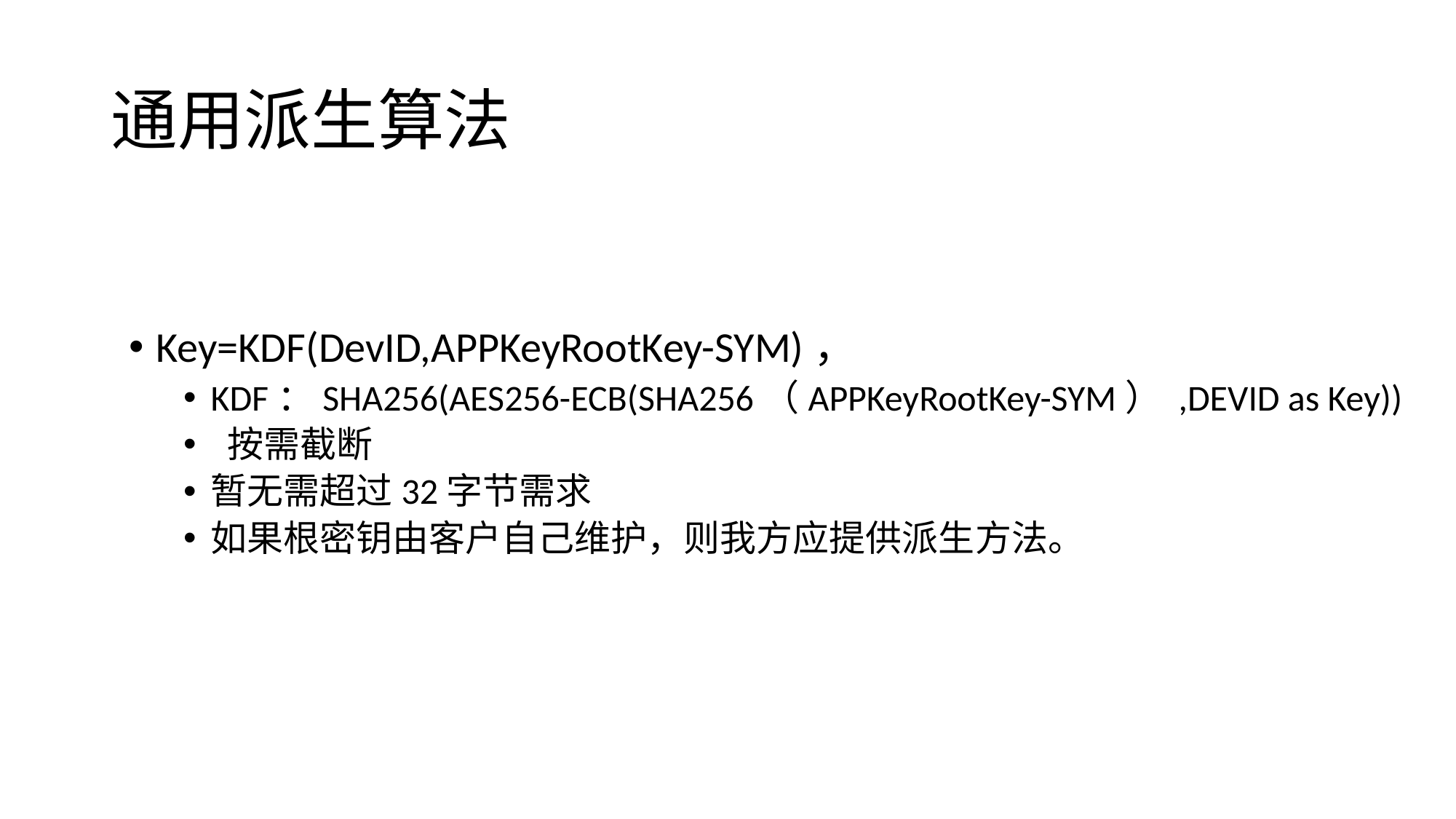

# 通用派生算法
Key=KDF(DevID,APPKeyRootKey-SYM)，
KDF：SHA256(AES256-ECB(SHA256（APPKeyRootKey-SYM） ,DEVID as Key))
 按需截断
暂无需超过32字节需求
如果根密钥由客户自己维护，则我方应提供派生方法。